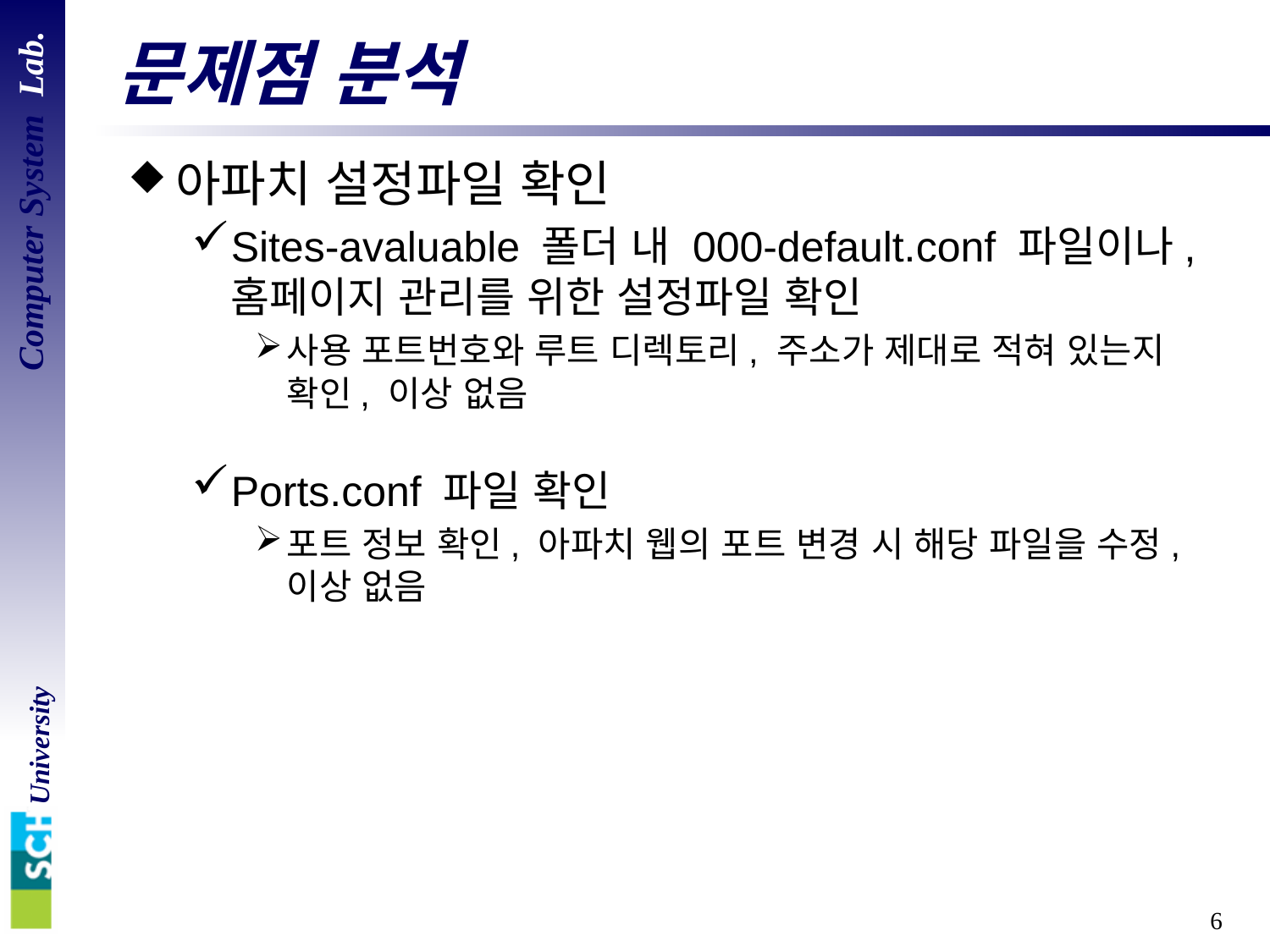

# 문제점 분석
아파치 설정파일 확인
Sites-avaluable 폴더 내 000-default.conf 파일이나, 홈페이지 관리를 위한 설정파일 확인
사용 포트번호와 루트 디렉토리, 주소가 제대로 적혀 있는지 확인, 이상 없음
Ports.conf 파일 확인
포트 정보 확인, 아파치 웹의 포트 변경 시 해당 파일을 수정, 이상 없음